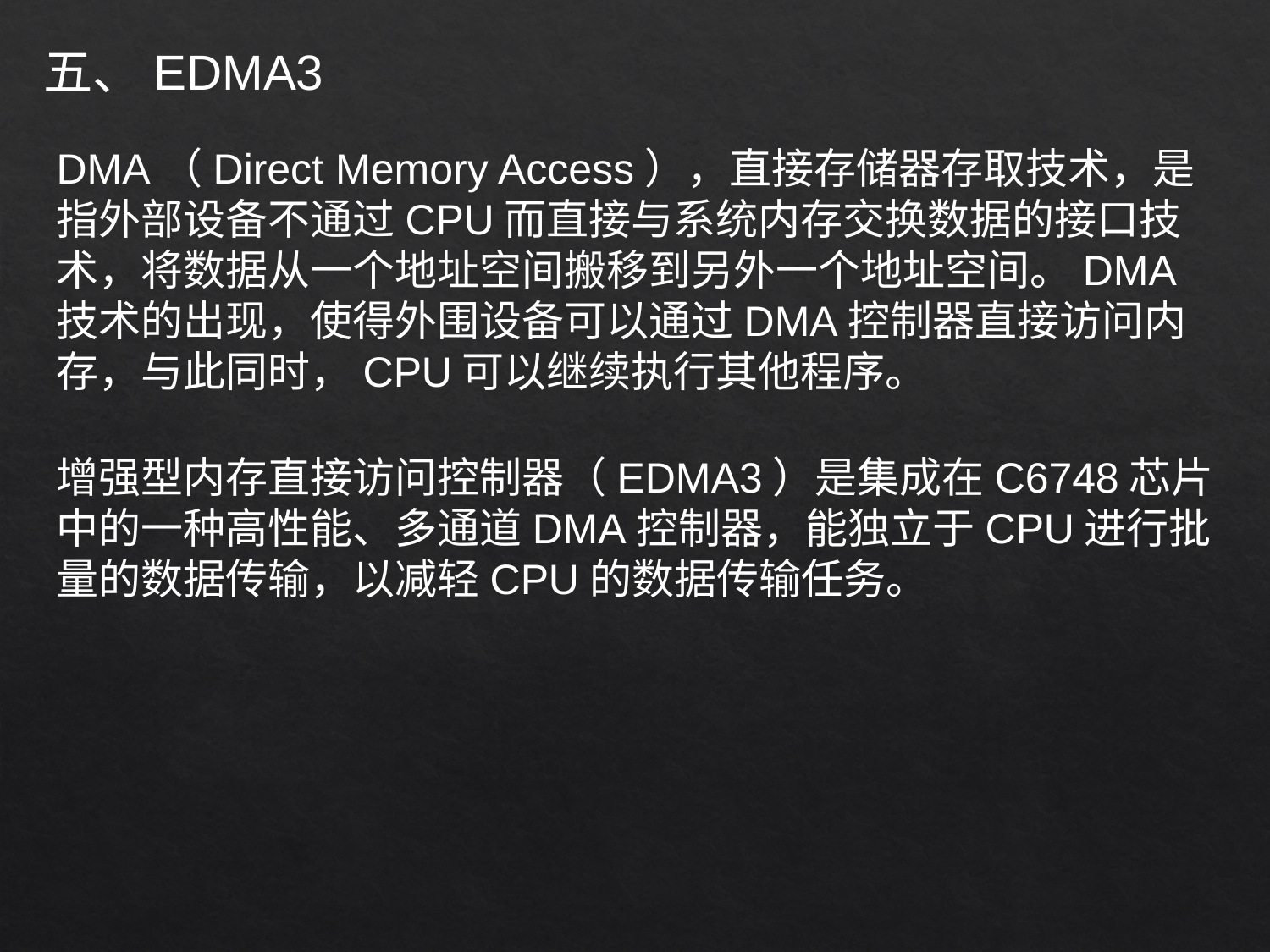

五、EDMA3
DMA（Direct Memory Access），直接存储器存取技术，是指外部设备不通过CPU而直接与系统内存交换数据的接口技术，将数据从一个地址空间搬移到另外一个地址空间。DMA技术的出现，使得外围设备可以通过DMA控制器直接访问内存，与此同时，CPU可以继续执行其他程序。
增强型内存直接访问控制器（EDMA3）是集成在C6748芯片中的一种高性能、多通道DMA控制器，能独立于CPU进行批量的数据传输，以减轻CPU的数据传输任务。